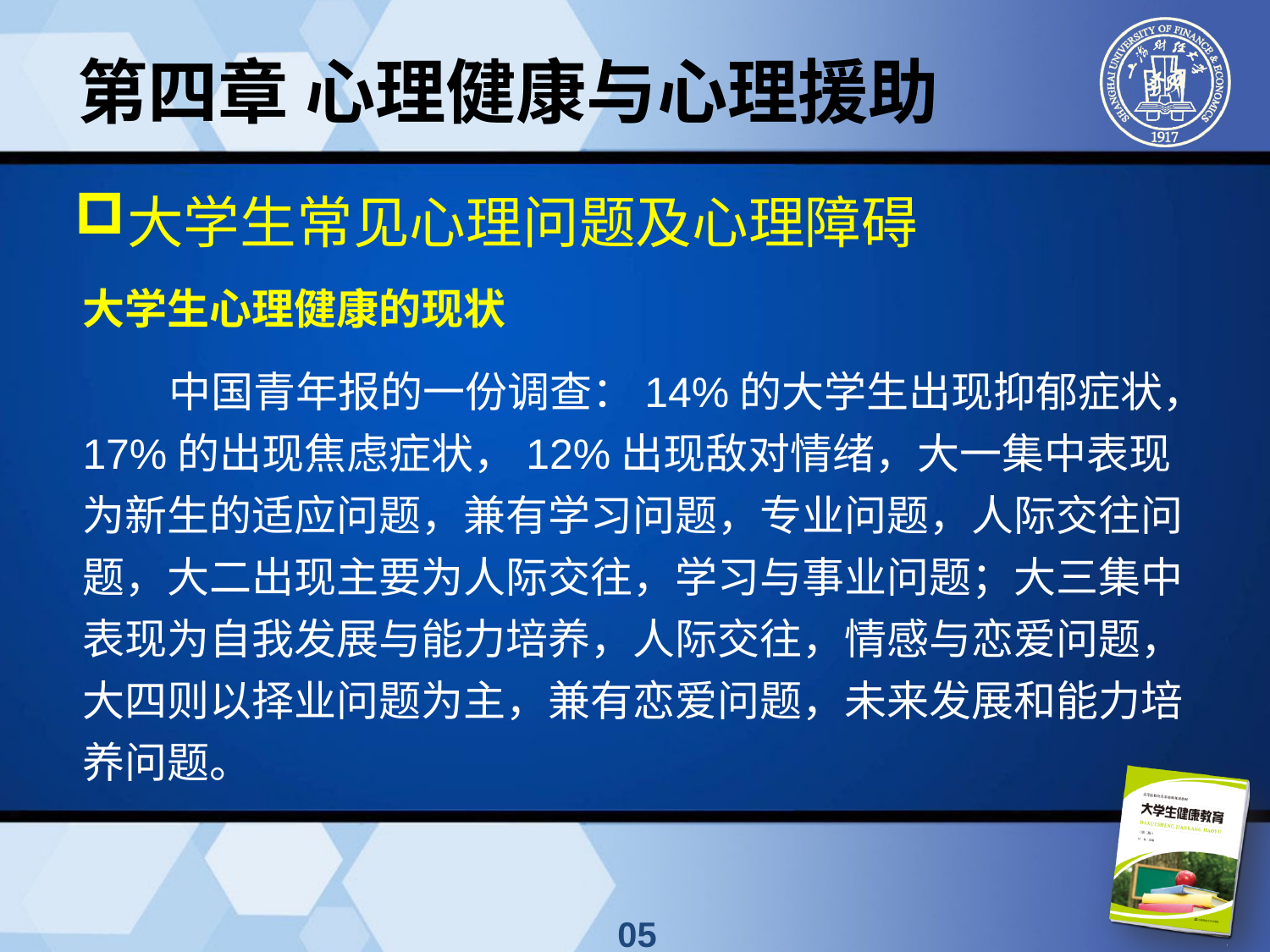

第四章 心理健康与心理援助
大学生常见心理问题及心理障碍
大学生心理健康的现状
        中国青年报的一份调查：14%的大学生出现抑郁症状，17%的出现焦虑症状，12%出现敌对情绪，大一集中表现为新生的适应问题，兼有学习问题，专业问题，人际交往问题，大二出现主要为人际交往，学习与事业问题；大三集中表现为自我发展与能力培养，人际交往，情感与恋爱问题，大四则以择业问题为主，兼有恋爱问题，未来发展和能力培养问题。

05